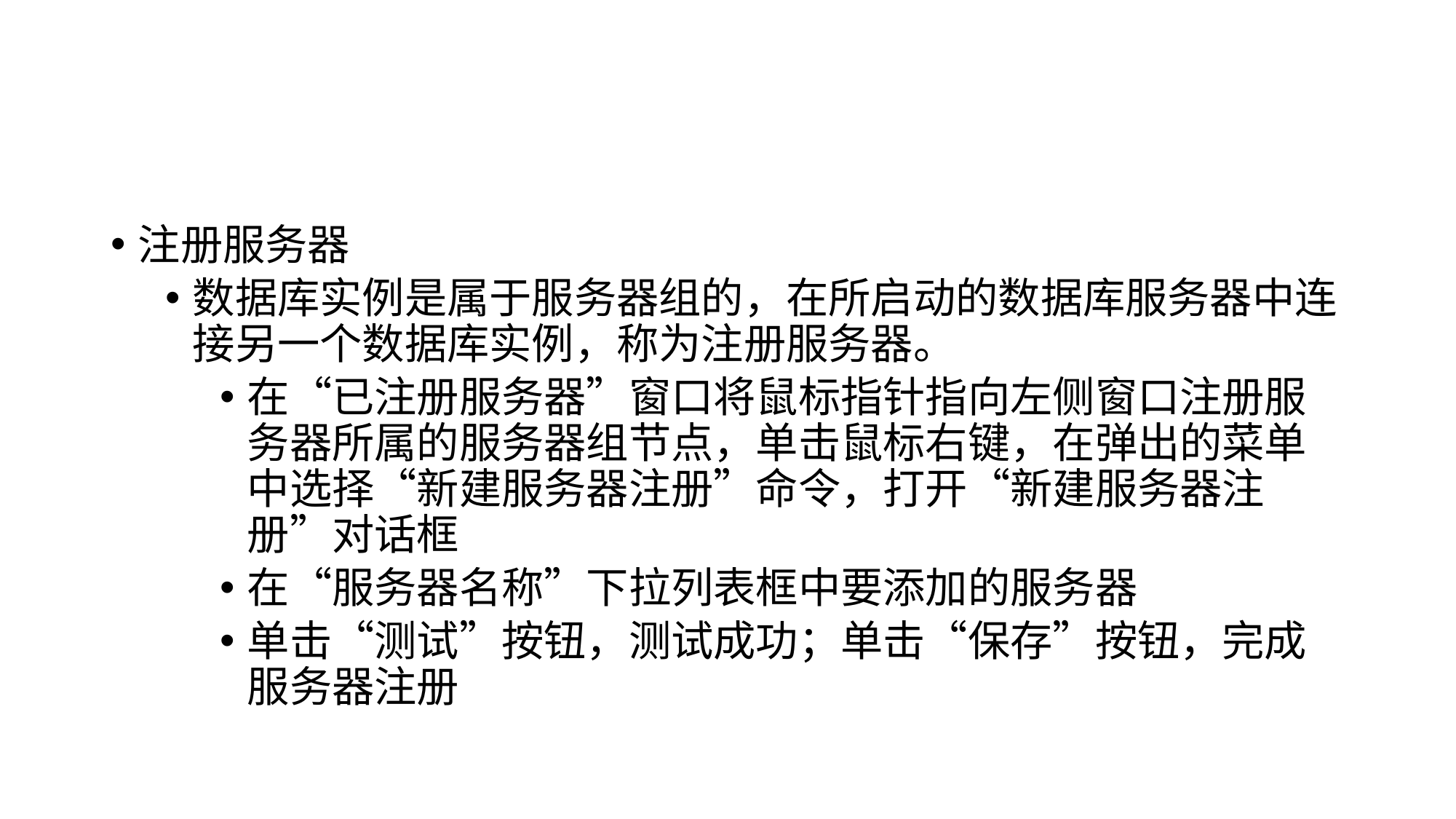

#
注册服务器
数据库实例是属于服务器组的，在所启动的数据库服务器中连接另一个数据库实例，称为注册服务器。
在“已注册服务器”窗口将鼠标指针指向左侧窗口注册服务器所属的服务器组节点，单击鼠标右键，在弹出的菜单中选择“新建服务器注册”命令，打开“新建服务器注册”对话框
在“服务器名称”下拉列表框中要添加的服务器
单击“测试”按钮，测试成功；单击“保存”按钮，完成服务器注册